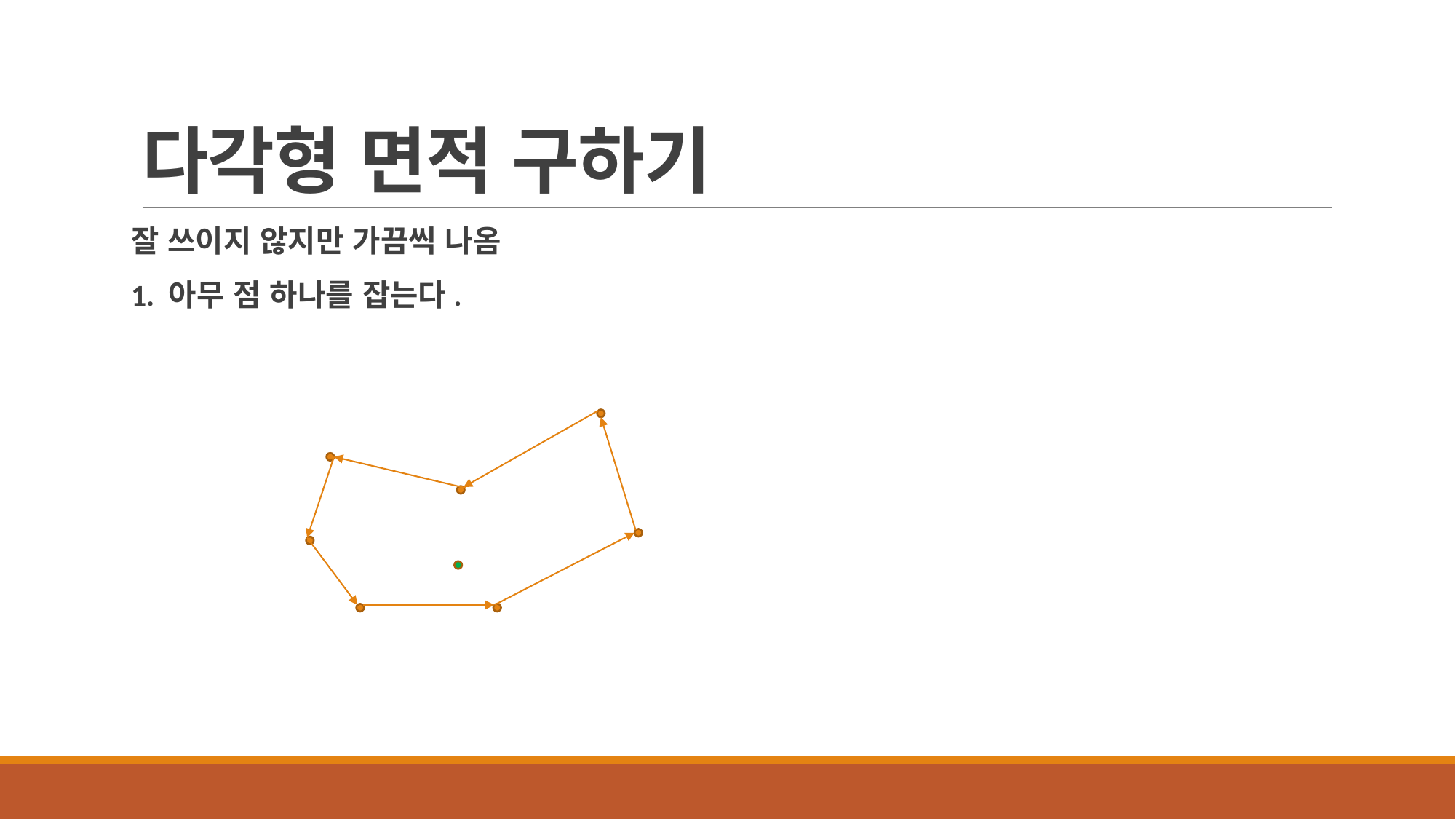

# 다각형 면적 구하기
잘 쓰이지 않지만 가끔씩 나옴
1. 아무 점 하나를 잡는다.